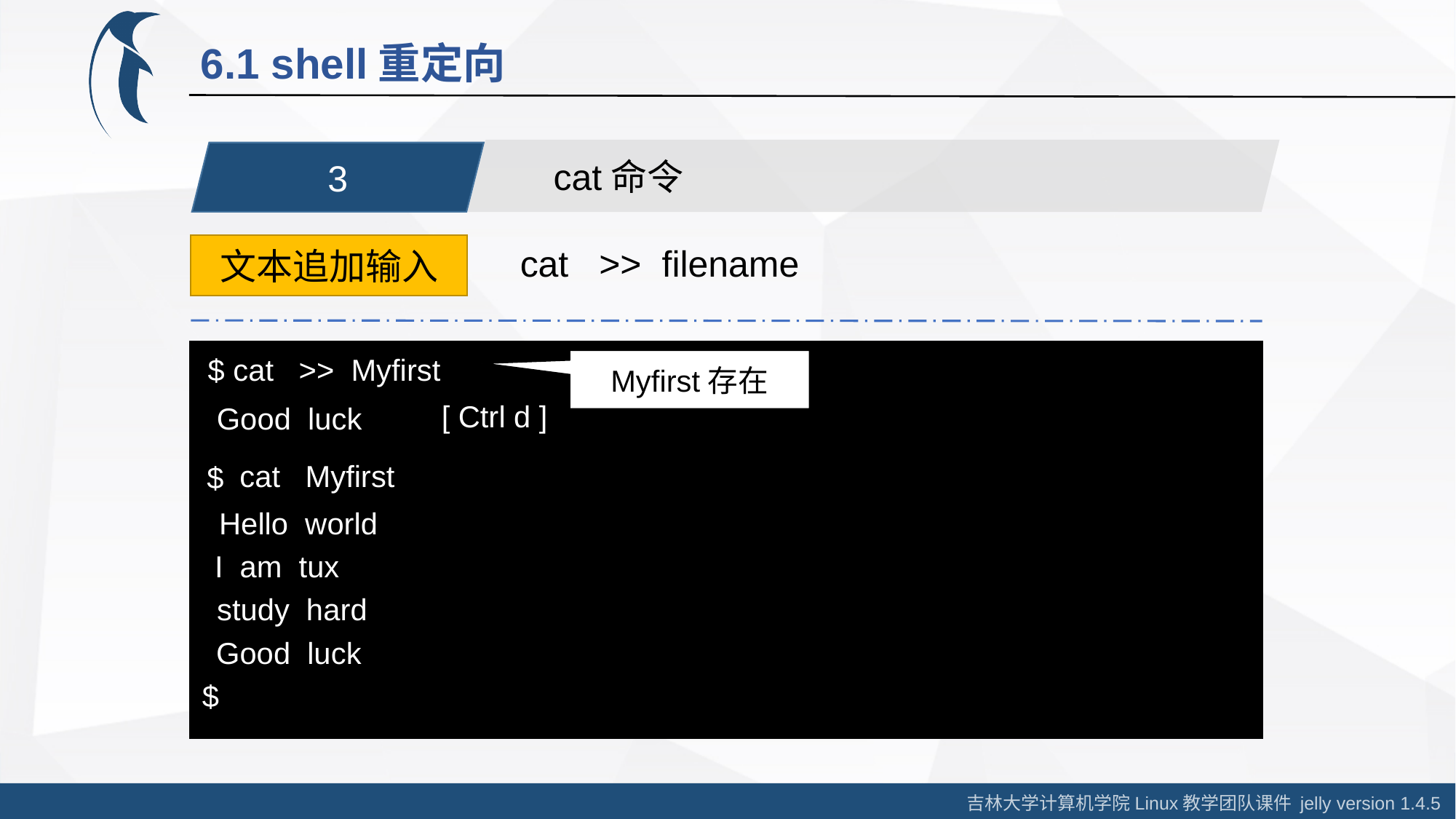

6.1 shell重定向
cat命令
3
文本追加输入
cat   >>  filename

$ cat   >>  Myfirst
Myfirst存在
[ Ctrl d ]
Good  luck
cat   Myfirst
$
Hello  world
I  am  tux
study  hard
Good  luck
$